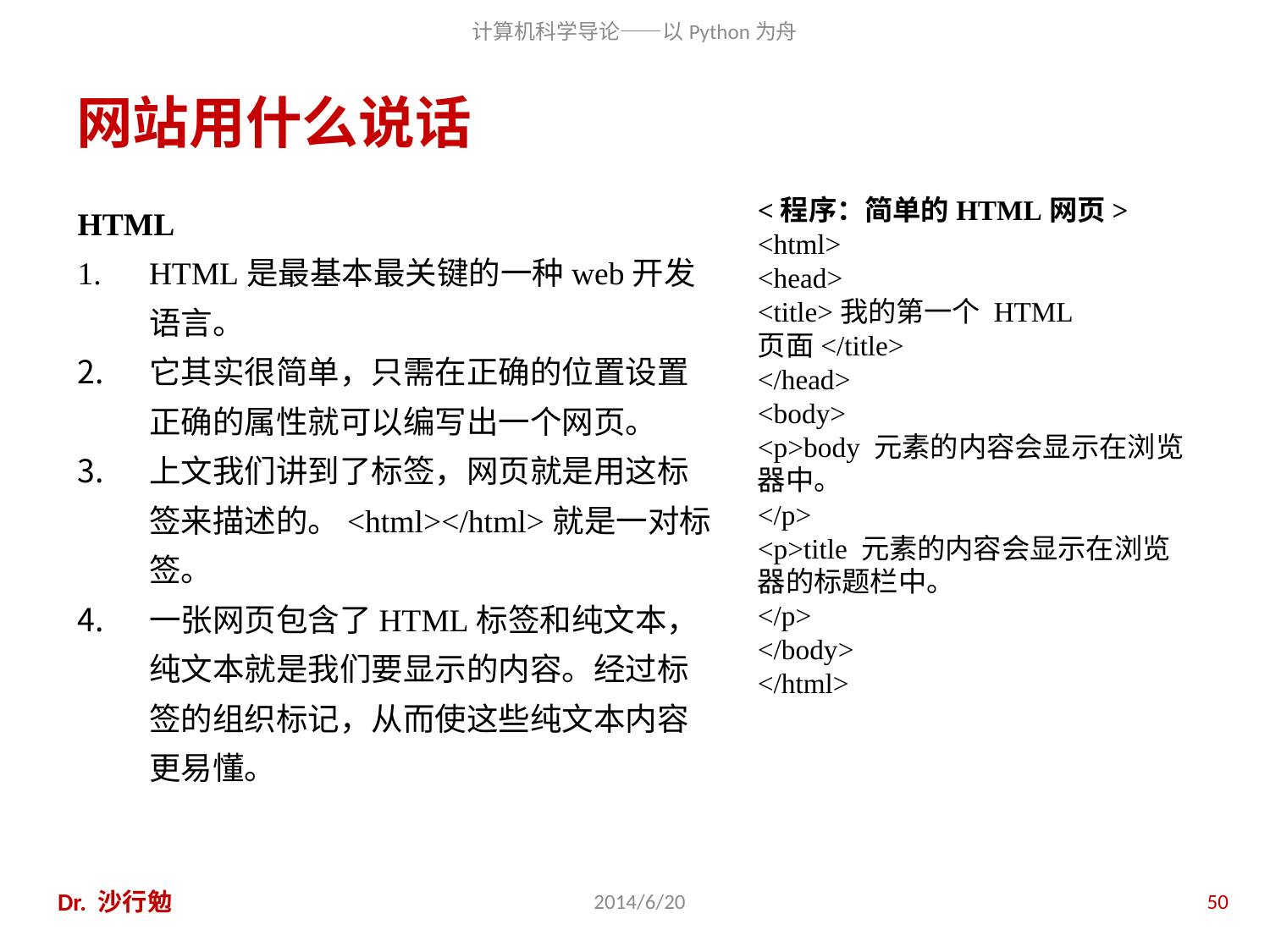

# 网站用什么说话
HTML
HTML是最基本最关键的一种web开发语言。
它其实很简单，只需在正确的位置设置正确的属性就可以编写出一个网页。
上文我们讲到了标签，网页就是用这标签来描述的。<html></html>就是一对标签。
一张网页包含了HTML标签和纯文本，纯文本就是我们要显示的内容。经过标签的组织标记，从而使这些纯文本内容更易懂。

<程序：简单的HTML网页>
<html>
<head>
<title>我的第一个 HTML 页面</title>
</head>
<body>
<p>body 元素的内容会显示在浏览器中。
</p>
<p>title 元素的内容会显示在浏览器的标题栏中。
</p>
</body>
</html>

Dr. 沙行勉
2014/6/20
50